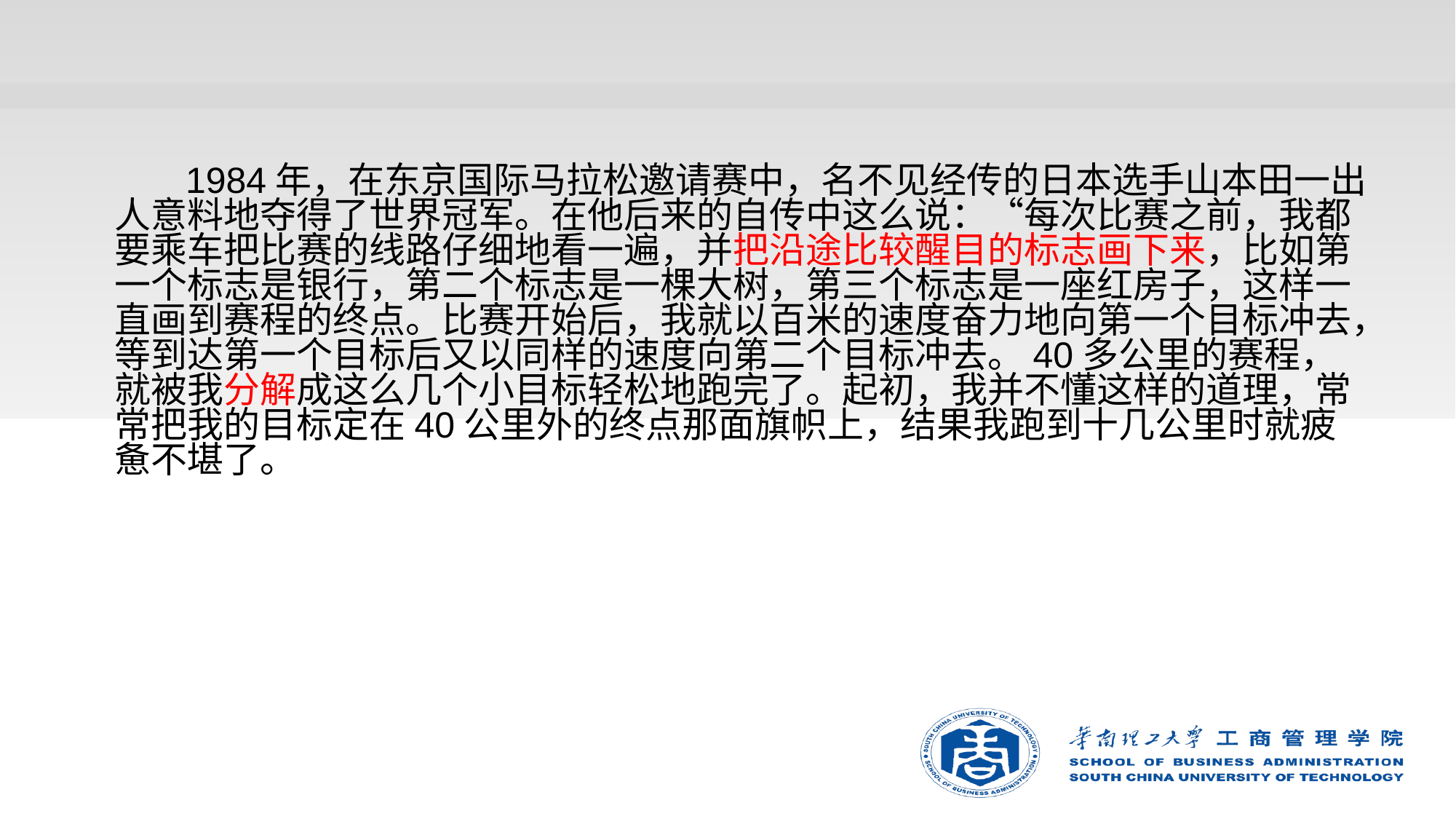

#
           1984年，在东京国际马拉松邀请赛中，名不见经传的日本选手山本田一出人意料地夺得了世界冠军。在他后来的自传中这么说：“每次比赛之前，我都要乘车把比赛的线路仔细地看一遍，并把沿途比较醒目的标志画下来，比如第一个标志是银行，第二个标志是一棵大树，第三个标志是一座红房子，这样一直画到赛程的终点。比赛开始后，我就以百米的速度奋力地向第一个目标冲去，等到达第一个目标后又以同样的速度向第二个目标冲去。40多公里的赛程，就被我分解成这么几个小目标轻松地跑完了。起初，我并不懂这样的道理，常常把我的目标定在40公里外的终点那面旗帜上，结果我跑到十几公里时就疲惫不堪了。